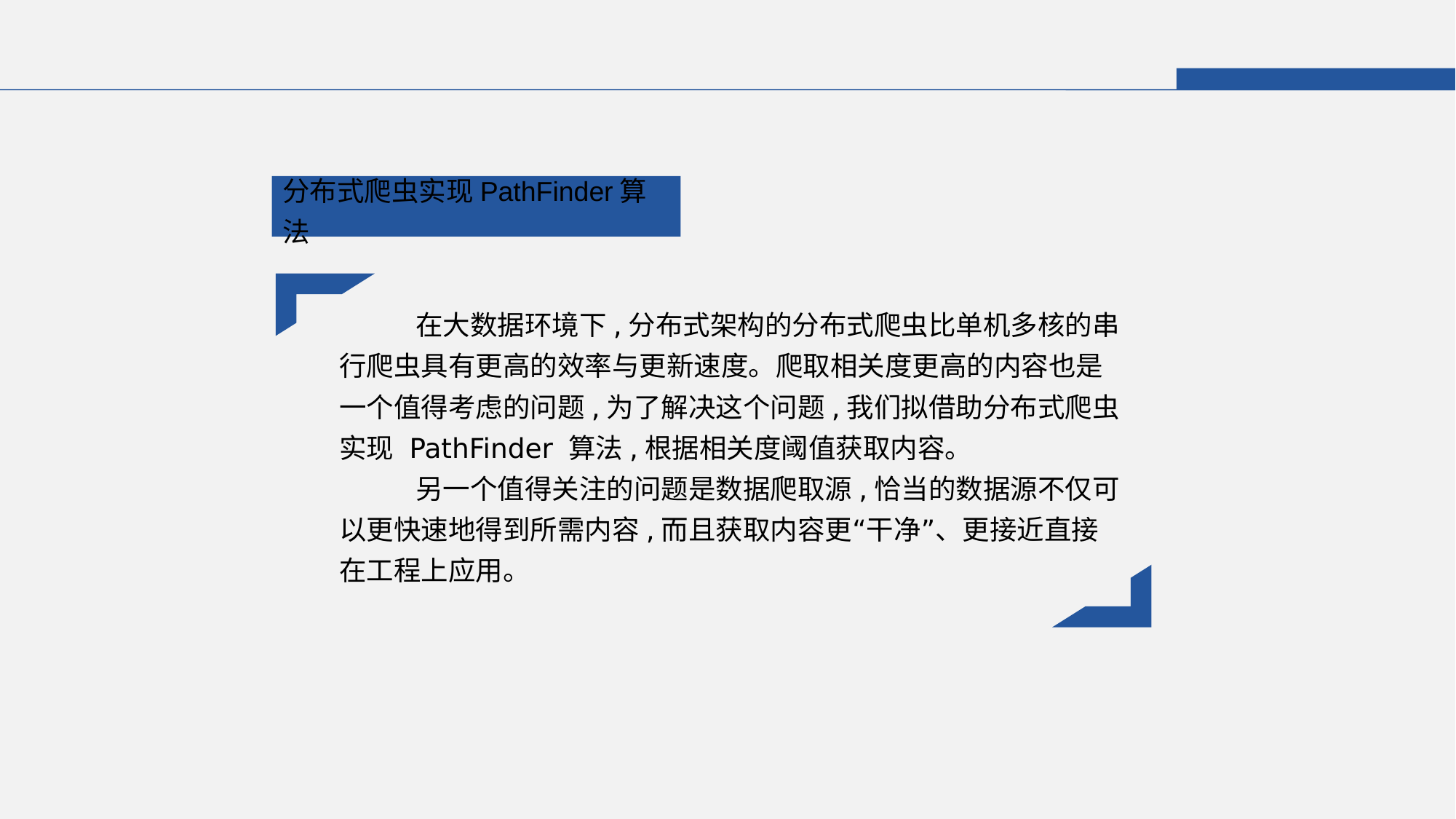

分布式爬虫实现PathFinder算法

        在大数据环境下,分布式架构的分布式爬虫比单机多核的串行爬虫具有更高的效率与更新速度。爬取相关度更高的内容也是一个值得考虑的问题,为了解决这个问题,我们拟借助分布式爬虫实现 PathFinder 算法,根据相关度阈值获取内容。
        另一个值得关注的问题是数据爬取源,恰当的数据源不仅可以更快速地得到所需内容,而且获取内容更“干净”、更接近直接在工程上应用。